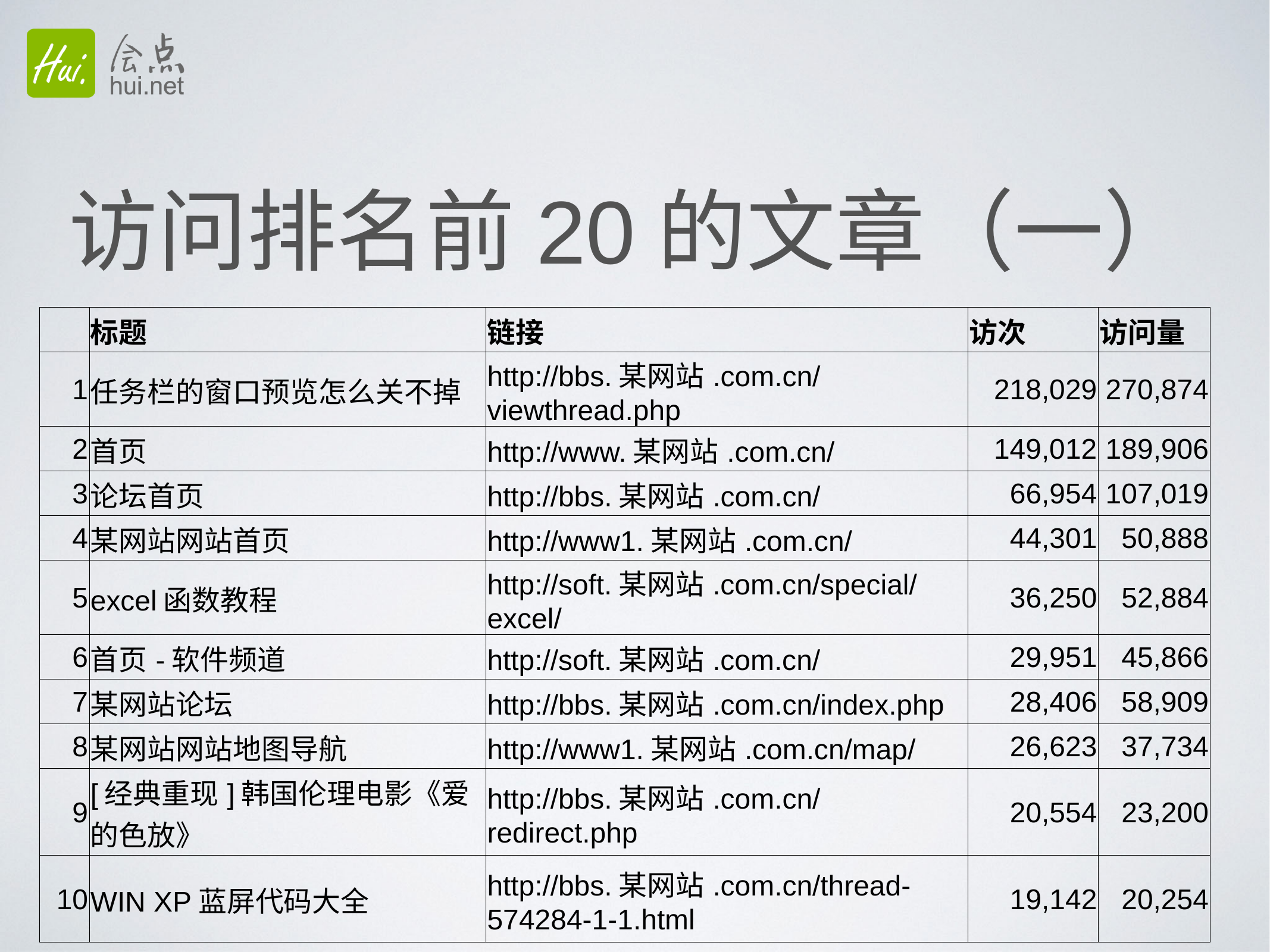

# 访问排名前20的文章（一）
|  | 标题 | 链接 | 访次 | 访问量 |
| --- | --- | --- | --- | --- |
| 1 | 任务栏的窗口预览怎么关不掉 | http://bbs.某网站.com.cn/viewthread.php | 218,029 | 270,874 |
| 2 | 首页 | http://www.某网站.com.cn/ | 149,012 | 189,906 |
| 3 | 论坛首页 | http://bbs.某网站.com.cn/ | 66,954 | 107,019 |
| 4 | 某网站网站首页 | http://www1.某网站.com.cn/ | 44,301 | 50,888 |
| 5 | excel函数教程 | http://soft.某网站.com.cn/special/excel/ | 36,250 | 52,884 |
| 6 | 首页-软件频道 | http://soft.某网站.com.cn/ | 29,951 | 45,866 |
| 7 | 某网站论坛 | http://bbs.某网站.com.cn/index.php | 28,406 | 58,909 |
| 8 | 某网站网站地图导航 | http://www1.某网站.com.cn/map/ | 26,623 | 37,734 |
| 9 | [经典重现]韩国伦理电影《爱的色放》 | http://bbs.某网站.com.cn/redirect.php | 20,554 | 23,200 |
| 10 | WIN XP蓝屏代码大全 | http://bbs.某网站.com.cn/thread-574284-1-1.html | 19,142 | 20,254 |